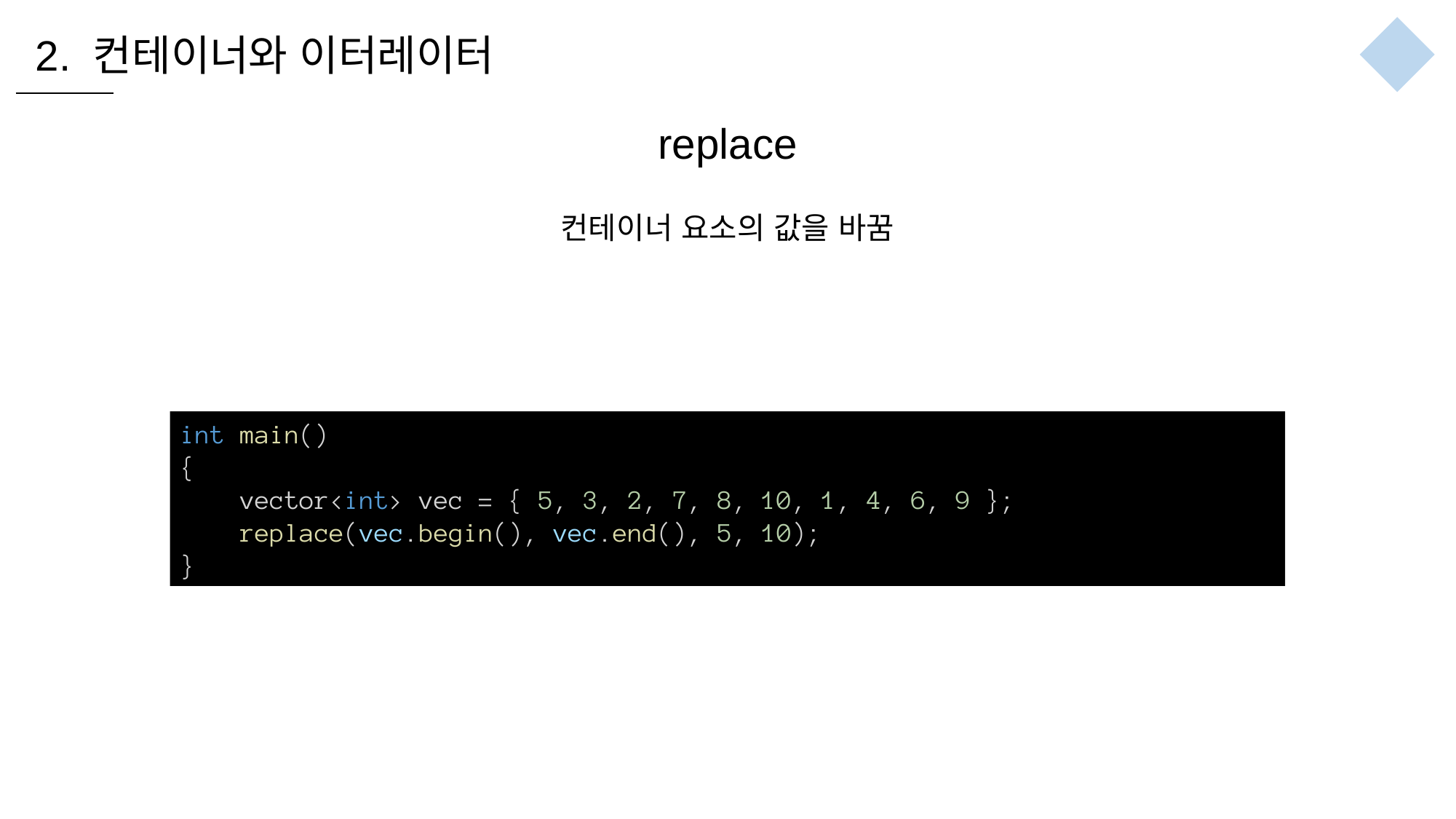

2. 컨테이너와 이터레이터
replace
컨테이너 요소의 값을 바꿈
int main()
{
    vector<int> vec = { 5, 3, 2, 7, 8, 10, 1, 4, 6, 9 };
    replace(vec.begin(), vec.end(), 5, 10);
}